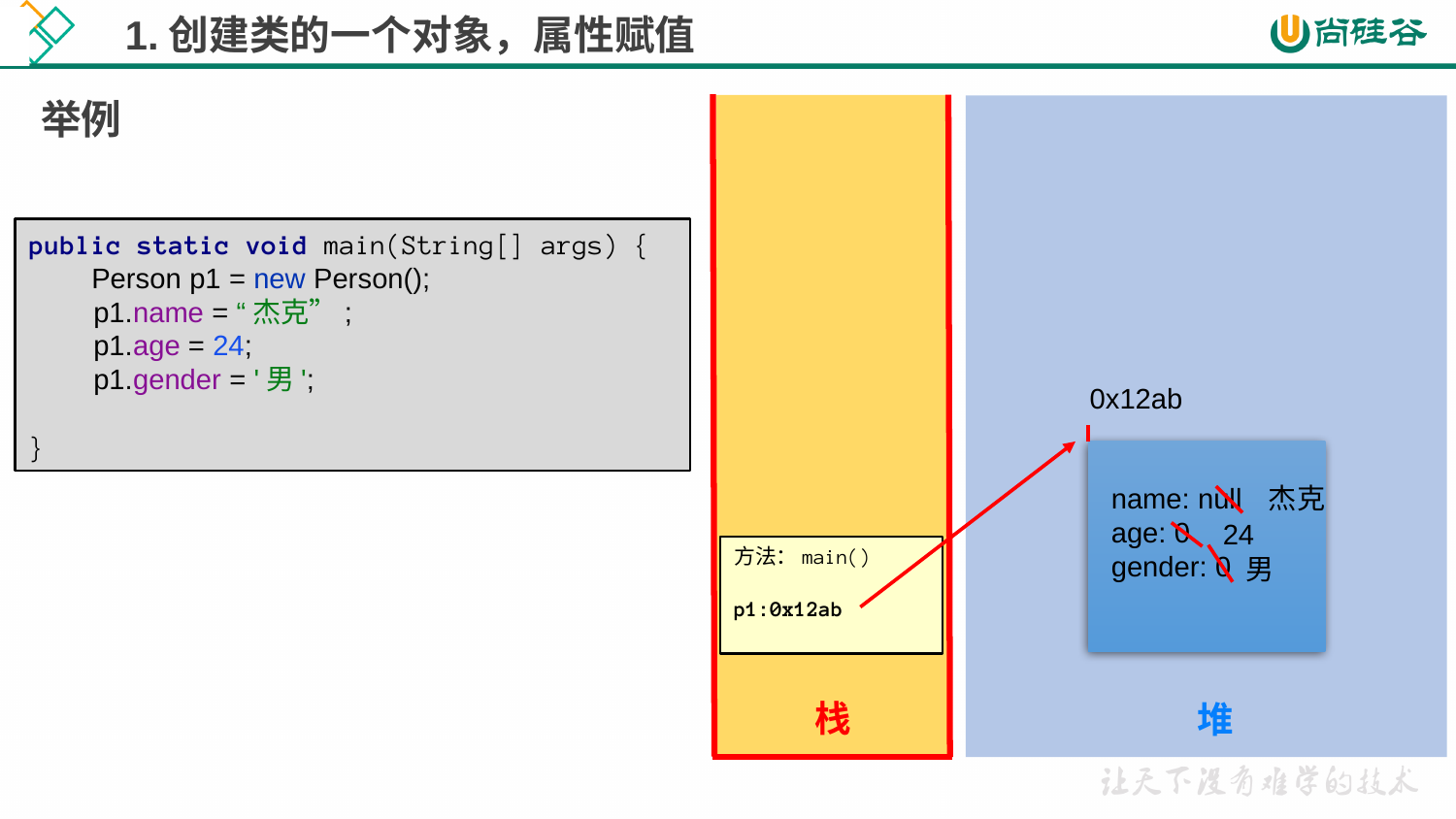

1.创建类的一个对象，属性赋值

举例

栈

堆
public static void main(String[] args) {
    Person p1 = new Person();
        p1.name = “杰克”;
        p1.age = 24;
        p1.gender = '男';
}
0x12ab

name: null
age: 0
gender: 0
杰克
24
方法：main()

p1:0x12ab

男